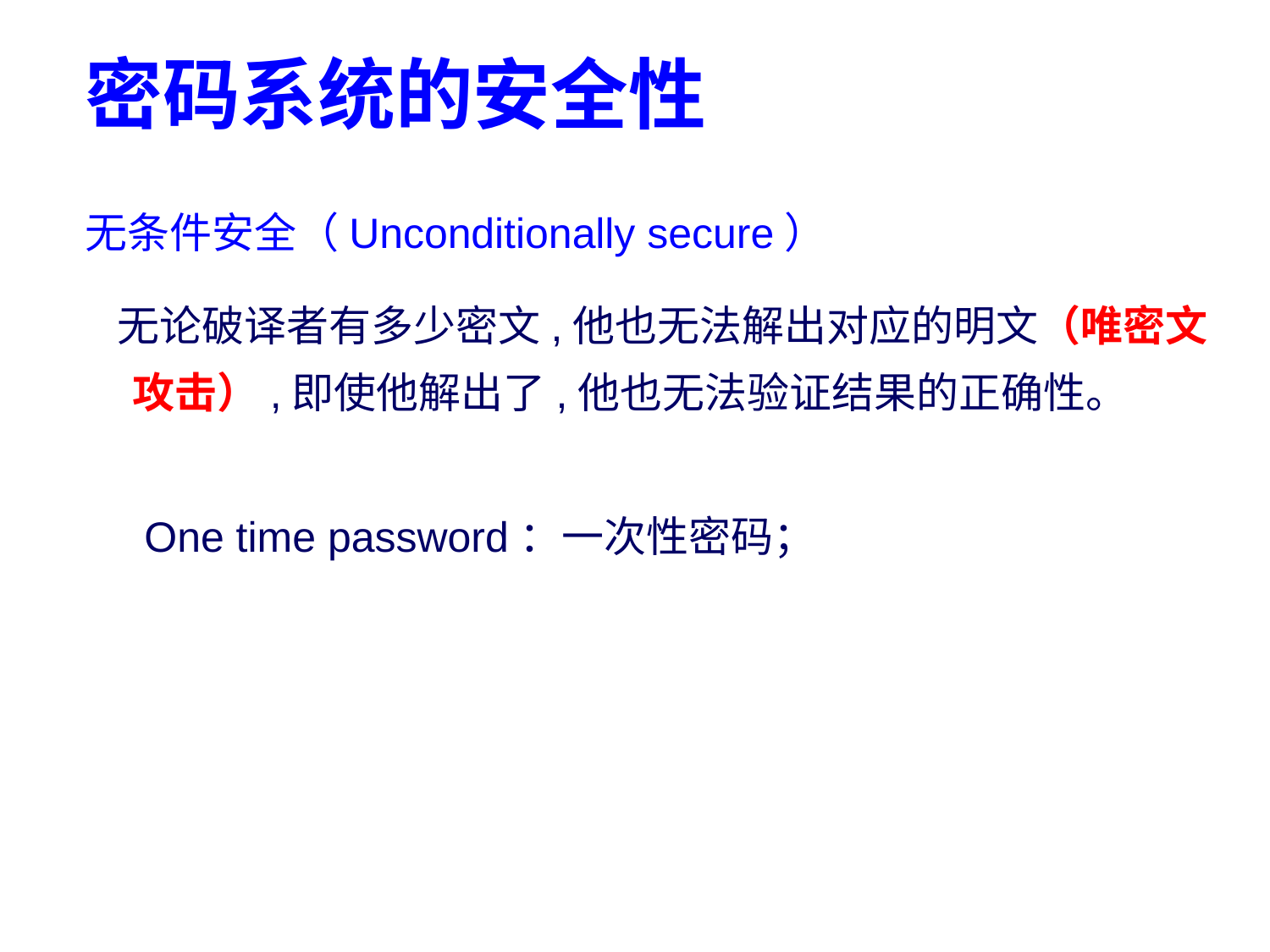

# 密码系统的安全性
无条件安全（Unconditionally secure）
  无论破译者有多少密文,他也无法解出对应的明文（唯密文攻击）,即使他解出了,他也无法验证结果的正确性。

     One time password：一次性密码；